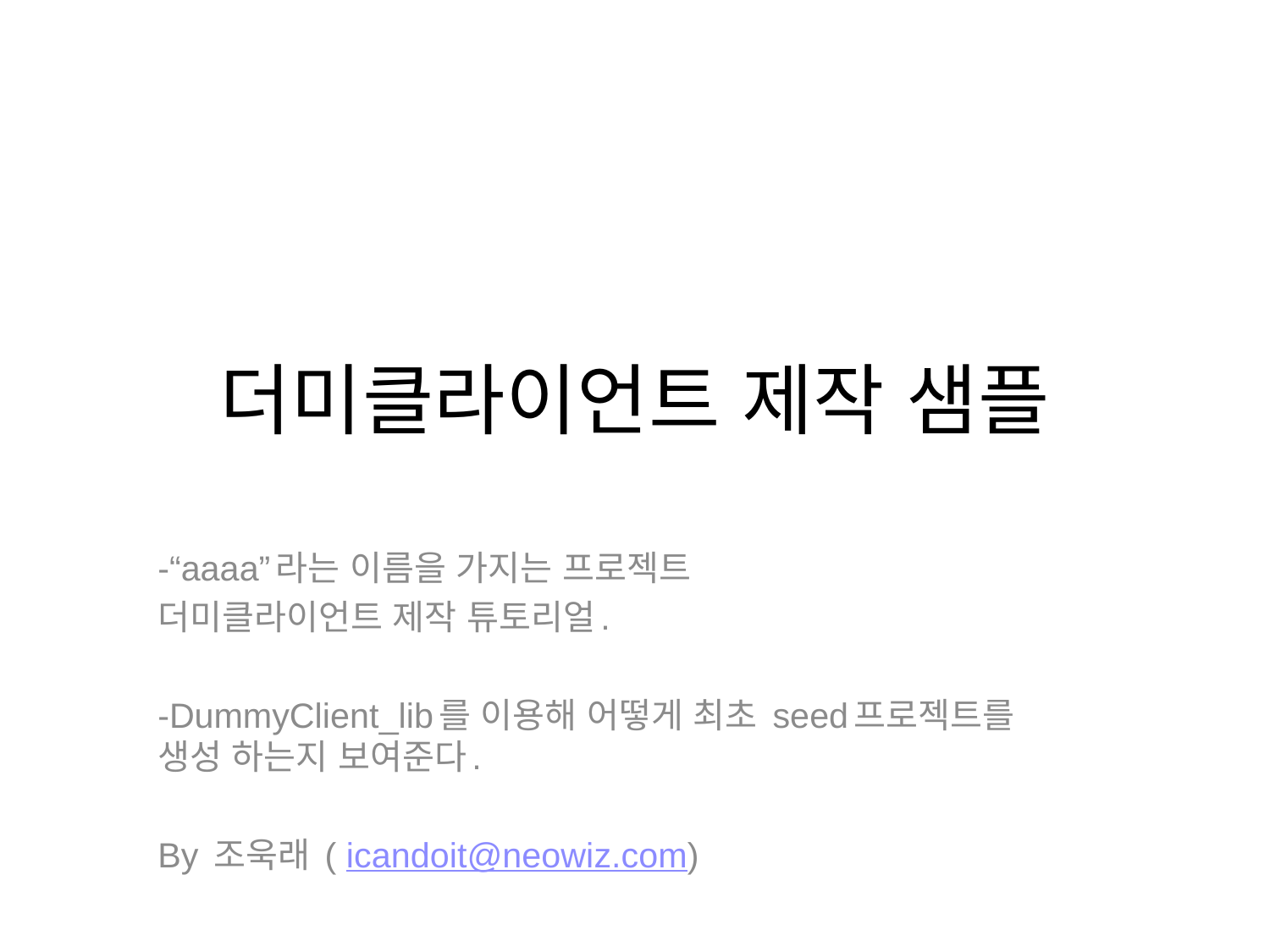

# 더미클라이언트 제작 샘플
-“aaaa”라는 이름을 가지는 프로젝트
더미클라이언트 제작 튜토리얼.

-DummyClient_lib를 이용해 어떻게 최초 seed프로젝트를 생성 하는지 보여준다.

By 조욱래 ( icandoit@neowiz.com)